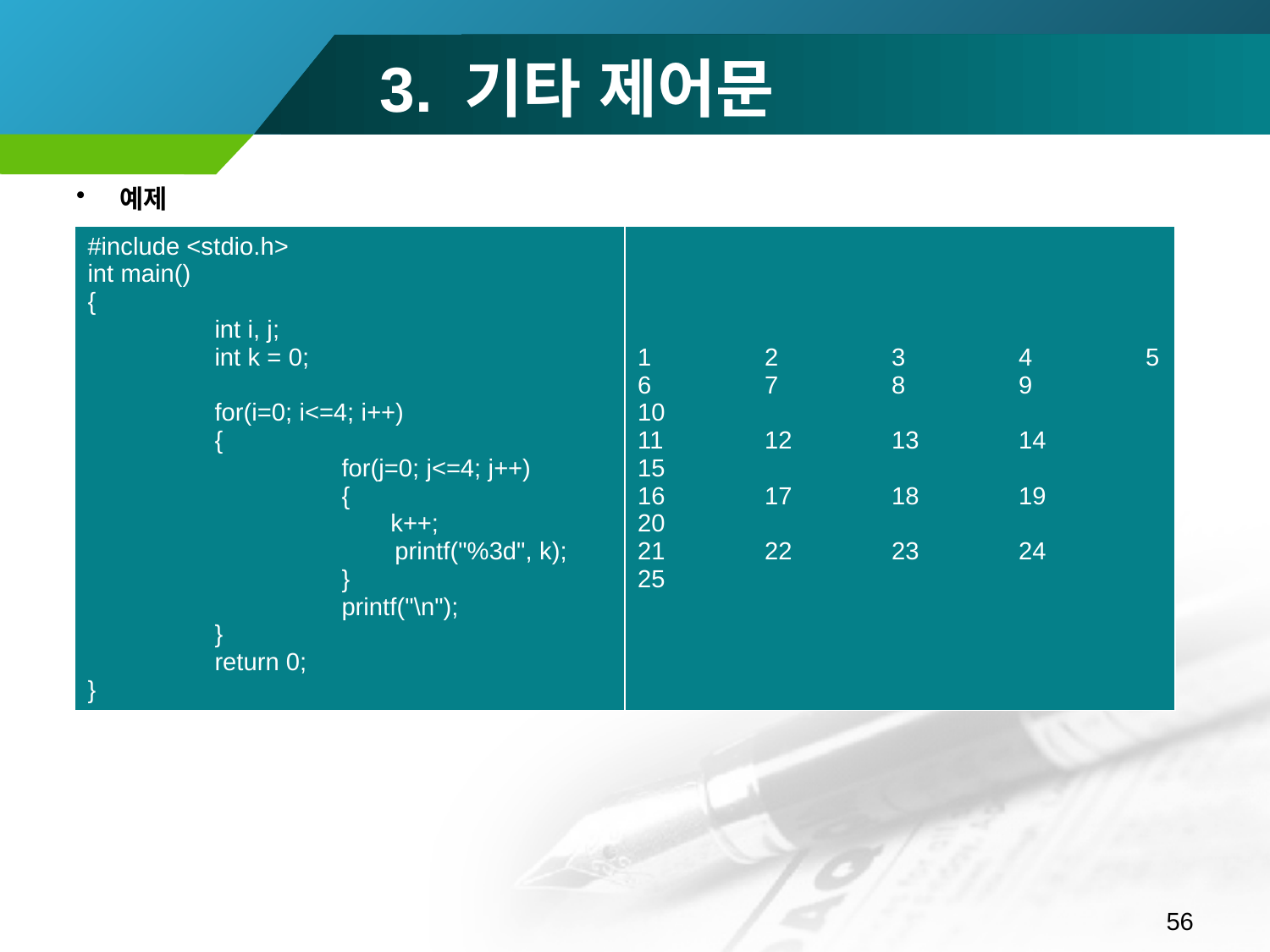

# 3. 기타 제어문
예제
| #include <stdio.h> int main() { int i, j; int k = 0; for(i=0; i<=4; i++) { for(j=0; j<=4; j++) { k++; printf("%3d", k); } printf("\n"); } return 0; } | 1 2 3 4 5 6 7 8 9 10 11 12 13 14 15 16 17 18 19 20 21 22 23 24 25 |
| --- | --- |
56